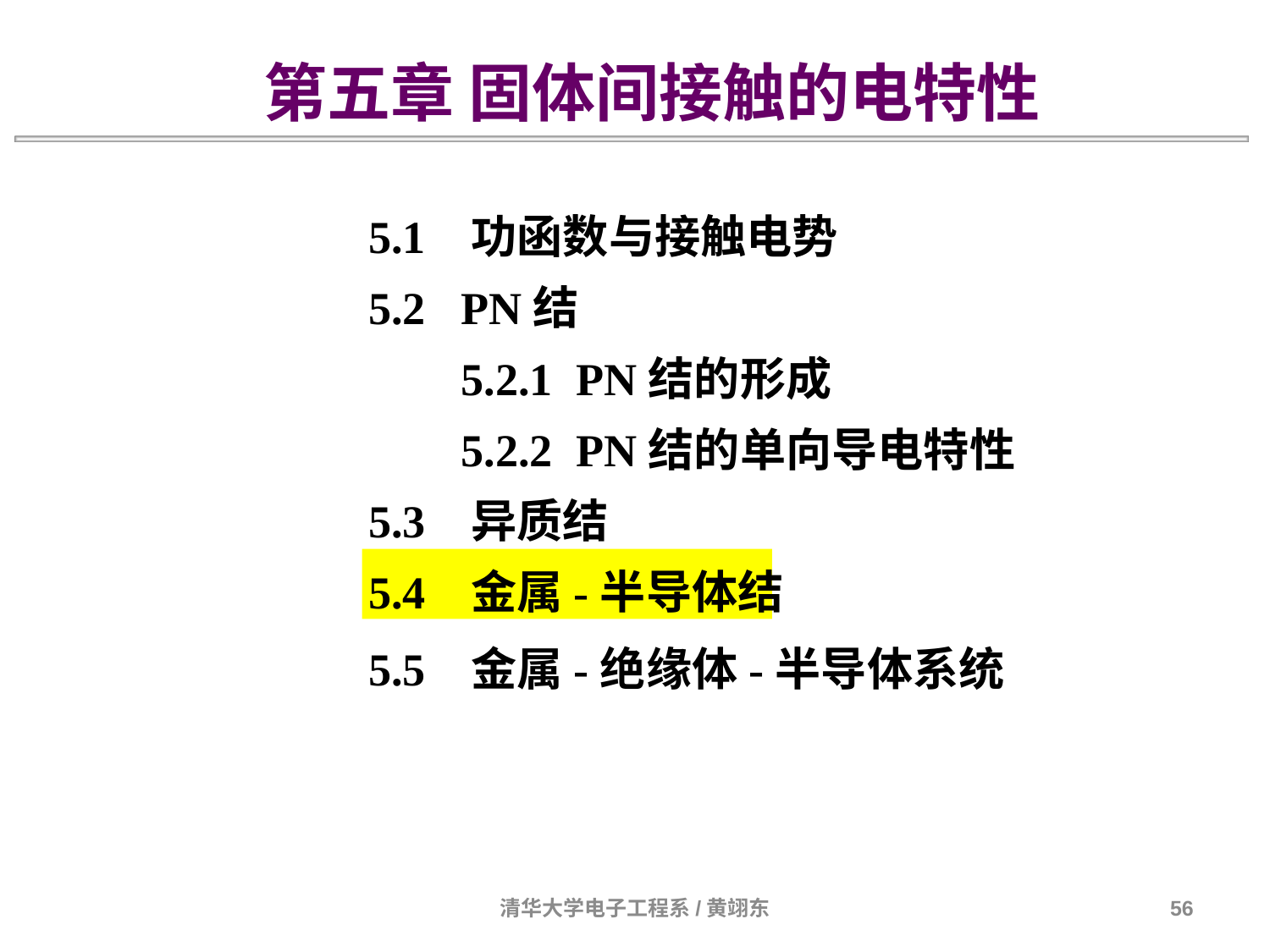

第五章 固体间接触的电特性

5.1   功函数与接触电势
5.2	PN结
	5.2.1  PN结的形成
	5.2.2  PN结的单向导电特性
5.3   异质结
5.4   金属-半导体结
5.5   金属-绝缘体-半导体系统

清华大学电子工程系/黄翊东
56